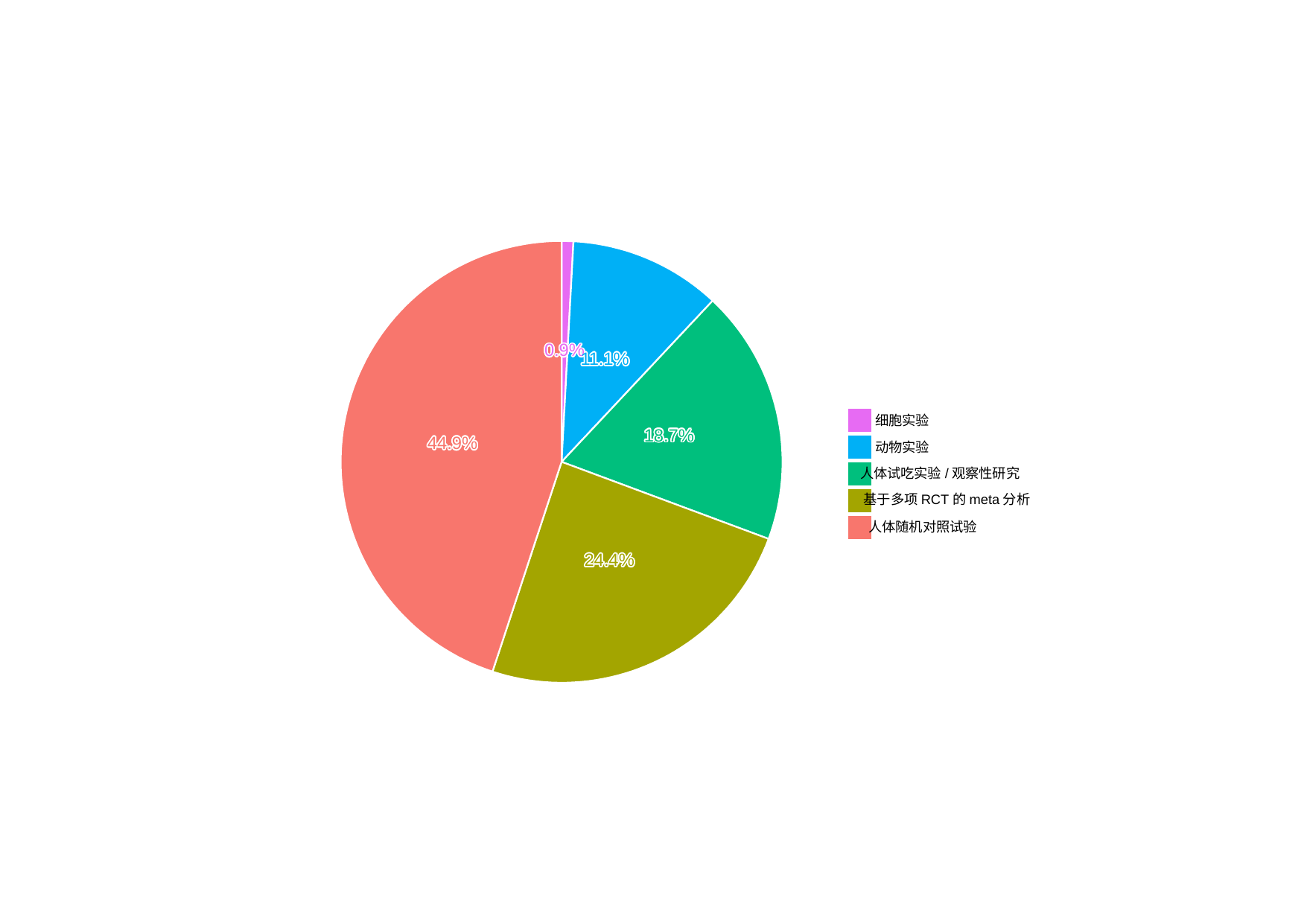

0.9%
0.9%
0.9%
0.9%
0.9%
0.9%
0.9%
0.9%
0.9%
0.9%
0.9%
0.9%
0.9%
0.9%
0.9%
0.9%
0.9%
11.1%
11.1%
11.1%
11.1%
11.1%
11.1%
11.1%
11.1%
11.1%
11.1%
11.1%
11.1%
11.1%
11.1%
11.1%
11.1%
11.1%

细胞实验
18.7%
18.7%
18.7%
18.7%
18.7%
18.7%
18.7%
18.7%
18.7%
18.7%
18.7%
18.7%
18.7%
18.7%
18.7%
18.7%
18.7%

44.9%
44.9%
44.9%
44.9%
44.9%
44.9%
44.9%
44.9%
44.9%
44.9%
44.9%
44.9%
44.9%
44.9%
44.9%
44.9%
44.9%
动物实验

人体试吃实验/观察性研究

基于多项RCT的meta分析

人体随机对照试验
24.4%
24.4%
24.4%
24.4%
24.4%
24.4%
24.4%
24.4%
24.4%
24.4%
24.4%
24.4%
24.4%
24.4%
24.4%
24.4%
24.4%